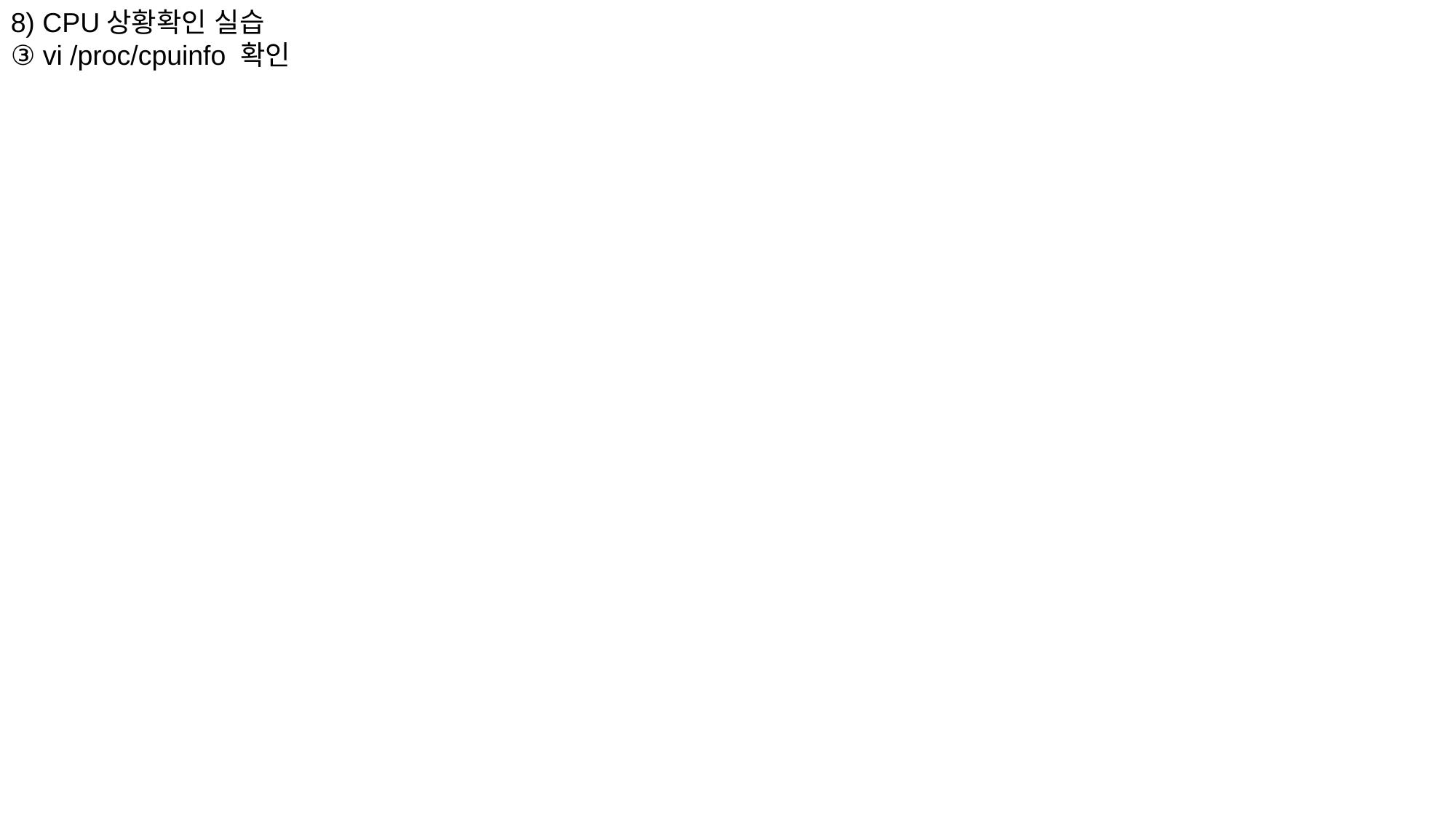

8) CPU상황확인 실습
③ vi /proc/cpuinfo 확인